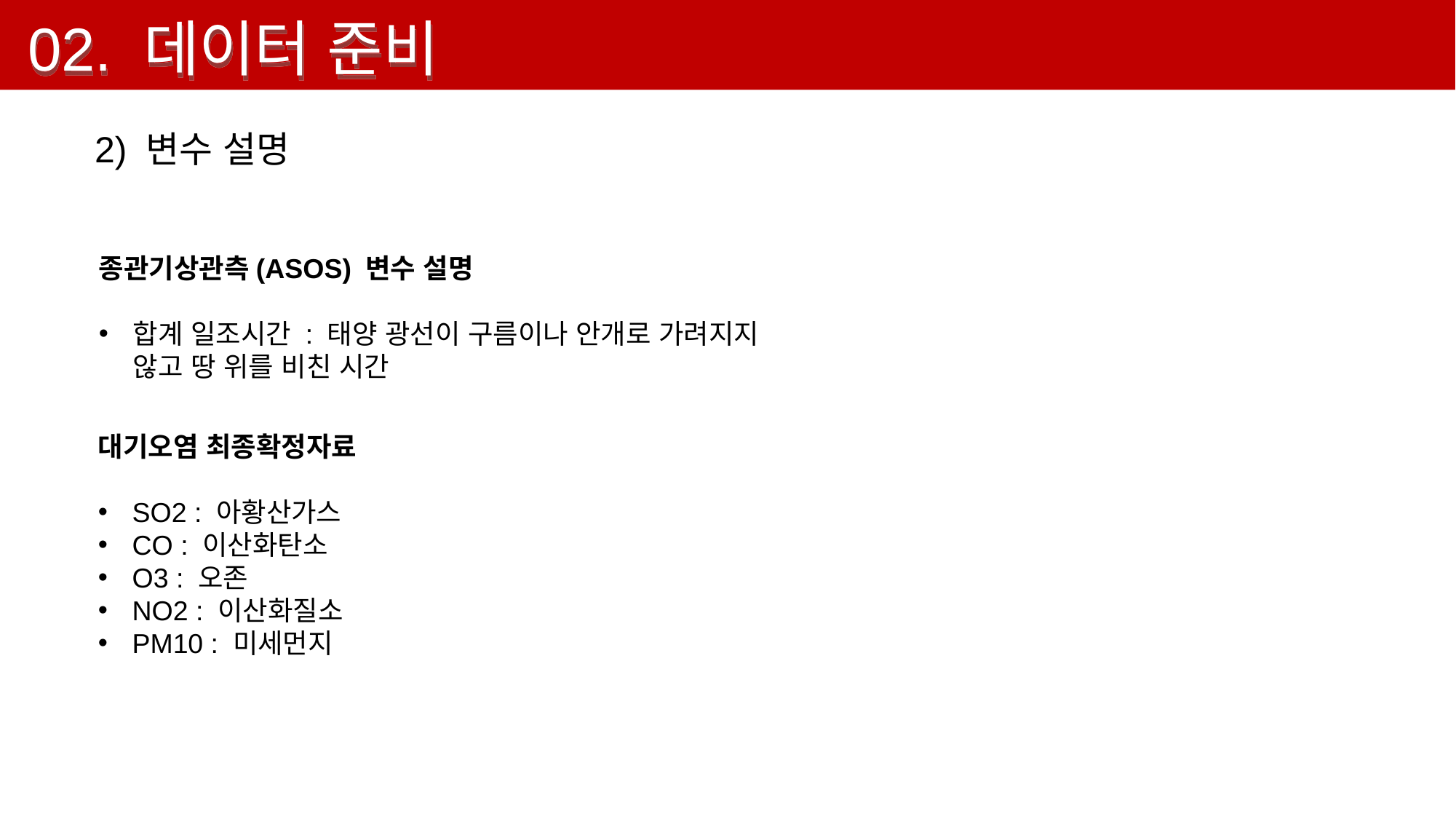

02. 데이터 준비
2) 변수 설명
종관기상관측(ASOS) 변수 설명

합계 일조시간 : 태양 광선이 구름이나 안개로 가려지지 않고 땅 위를 비친 시간
대기오염 최종확정자료

SO2 : 아황산가스
CO : 이산화탄소
O3 : 오존
NO2 : 이산화질소
PM10 : 미세먼지